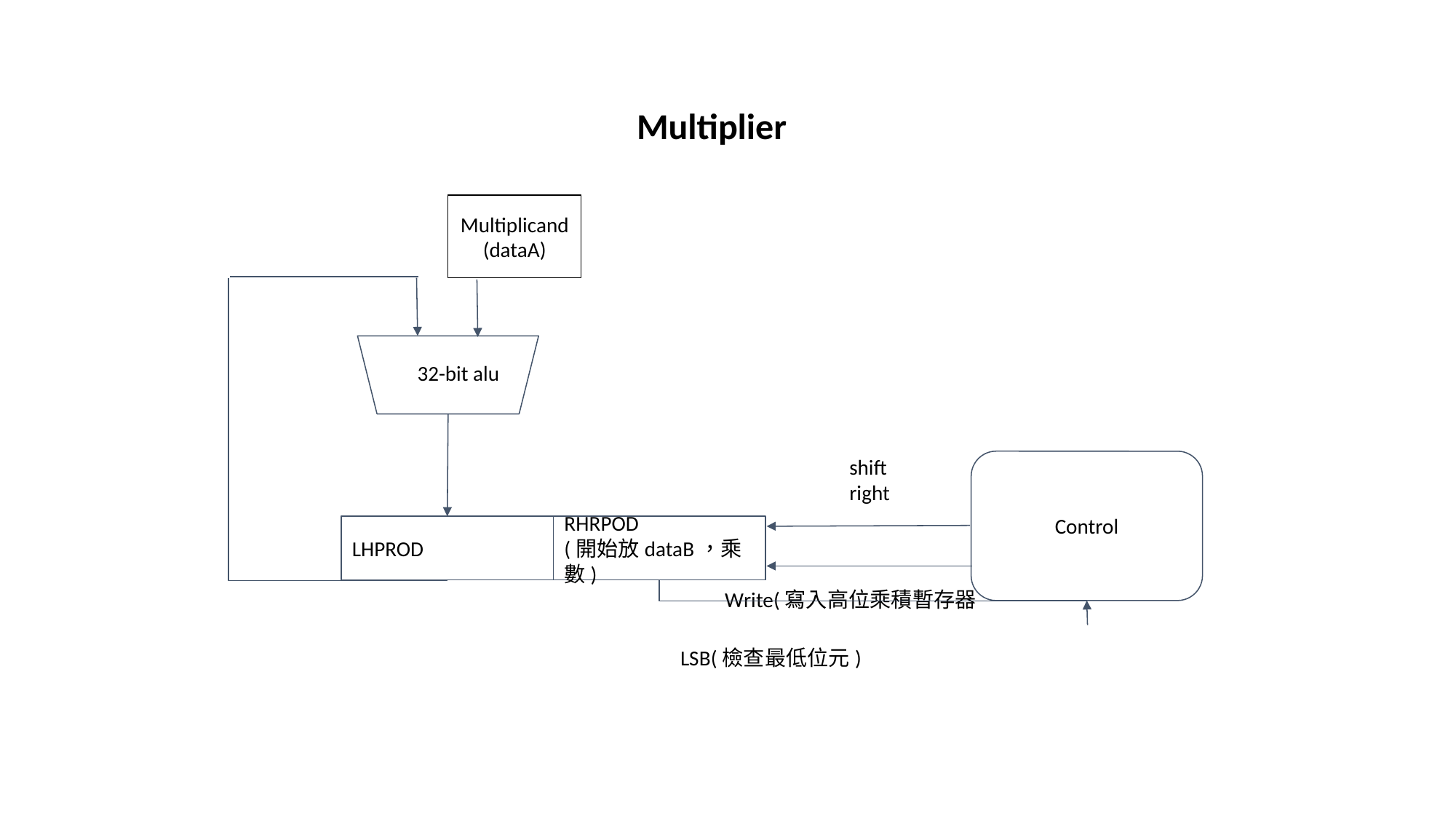

Multiplier
Multiplicand
(dataA)

32-bit alu
shift right
Control
LHPROD
RHRPOD
(開始放dataB，乘數)
Write(寫入高位乘積暫存器
LSB(檢查最低位元)